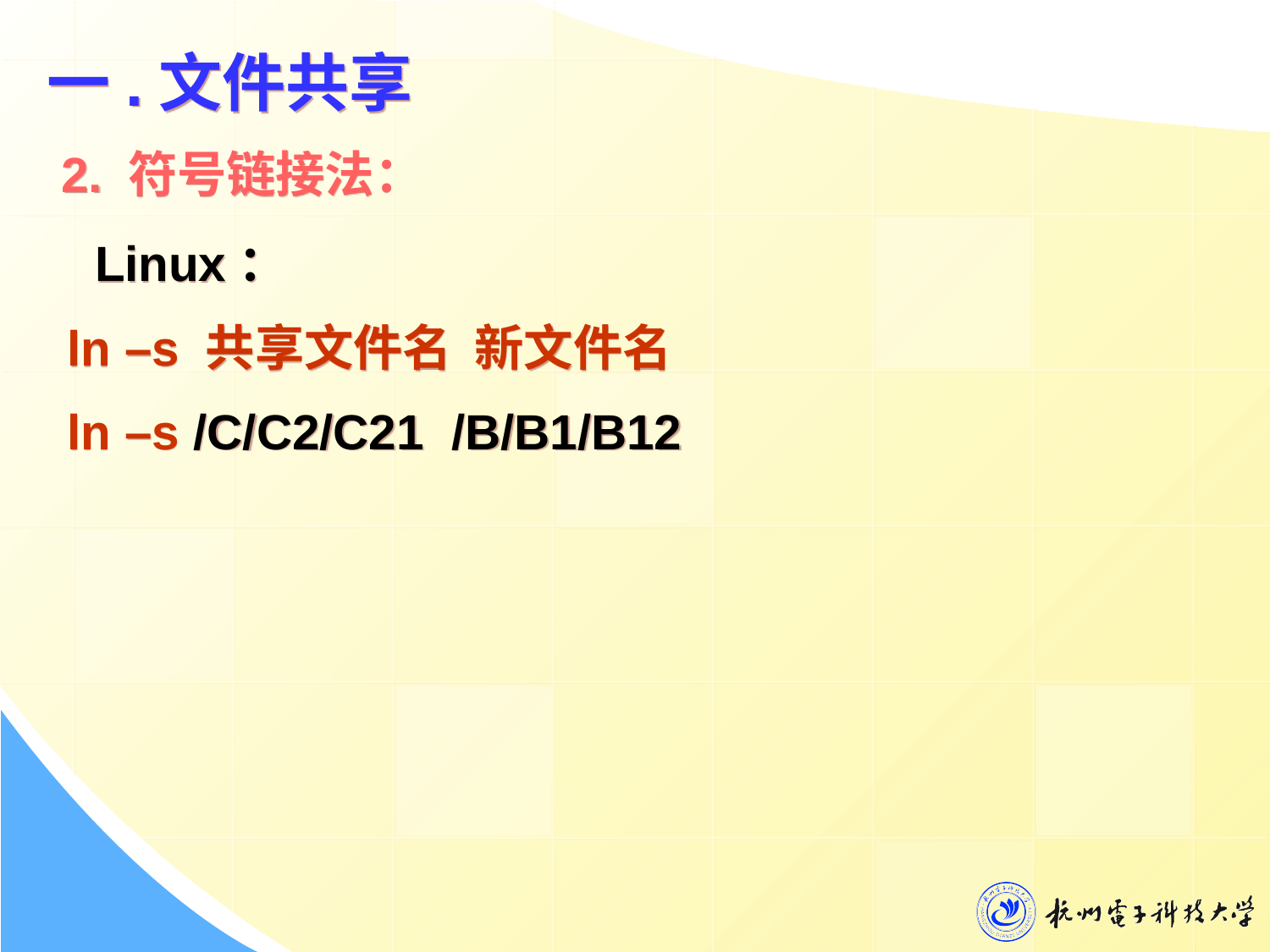

一.文件共享
 2. 符号链接法：
  Linux：
ln –s 共享文件名  新文件名
ln –s /C/C2/C21  /B/B1/B12